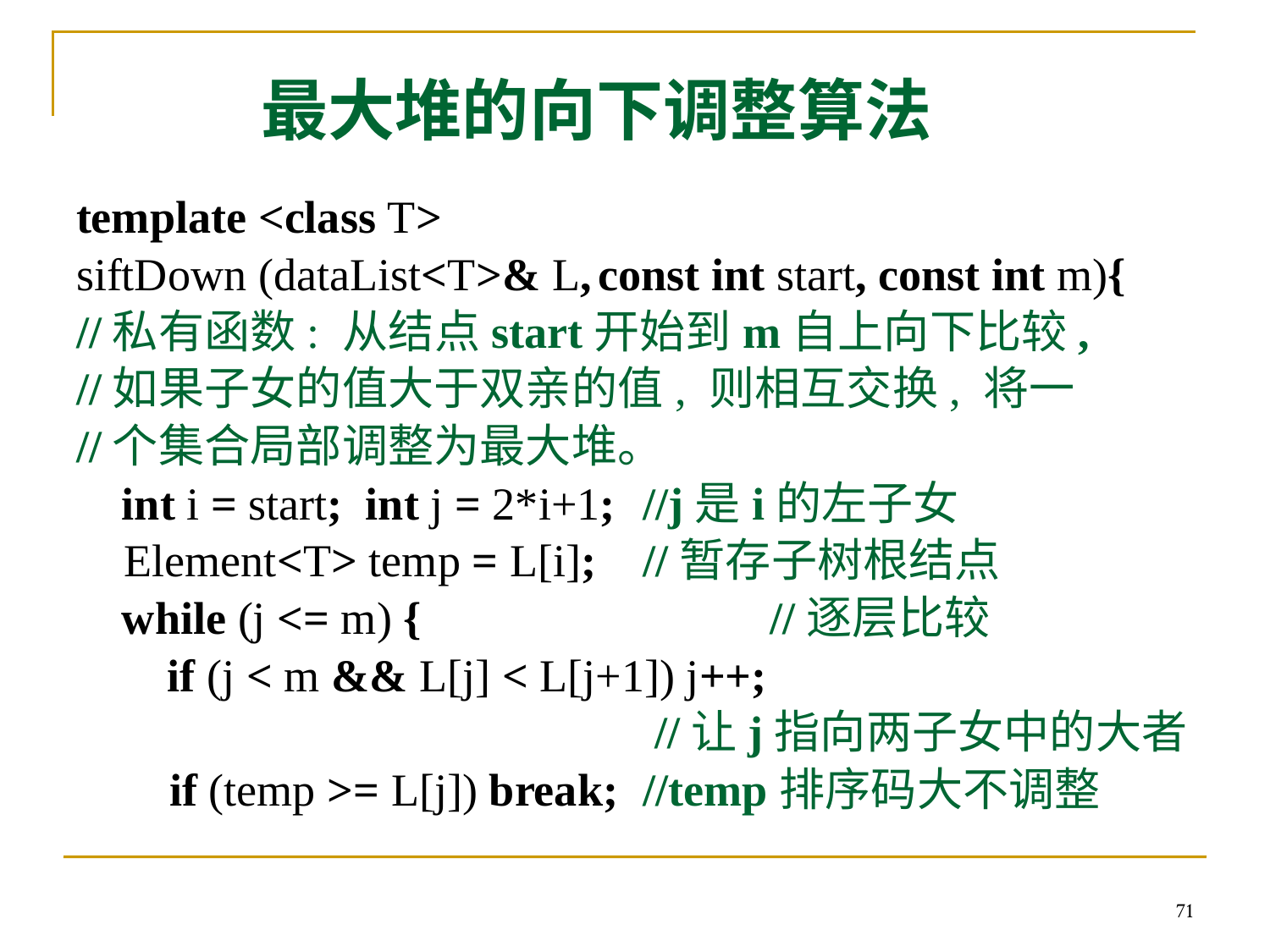

# 最大堆的向下调整算法
template <class T>
siftDown (dataList<T>& L, const int start, const int m){
//私有函数: 从结点start开始到m自上向下比较,
//如果子女的值大于双亲的值, 则相互交换, 将一
//个集合局部调整为最大堆。
    int i = start;  int j = 2*i+1;	 //j是i的左子女
	Element<T> temp = L[i];	 //暂存子树根结点
    while (j <= m) {		   	 //逐层比较
        if (j < m && L[j] < L[j+1]) j++;
 					  //让j指向两子女中的大者
	    if (temp >= L[j]) break;	 //temp排序码大不调整
71